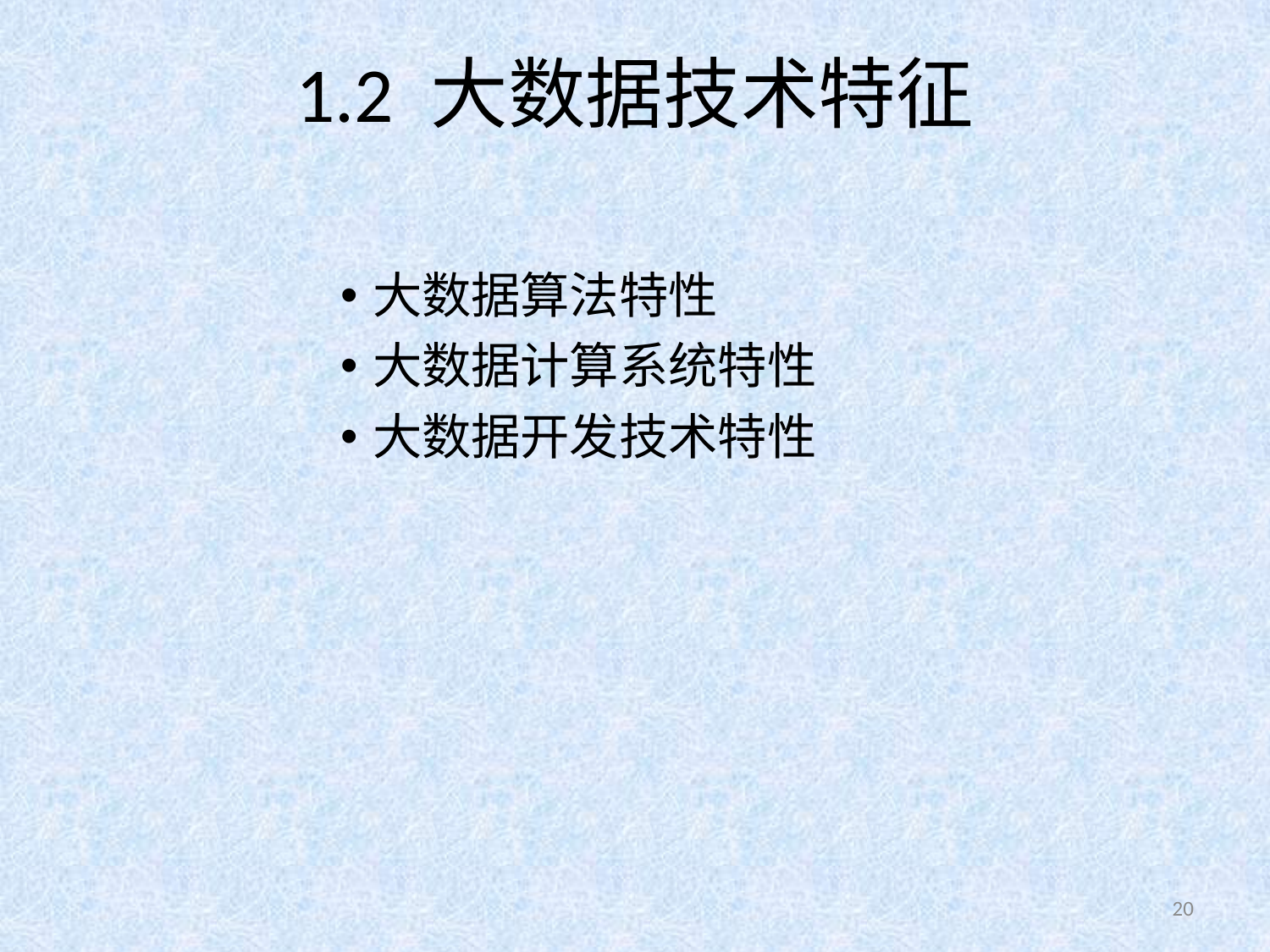

# 1.2 大数据技术特征
大数据算法特性
大数据计算系统特性
大数据开发技术特性
20